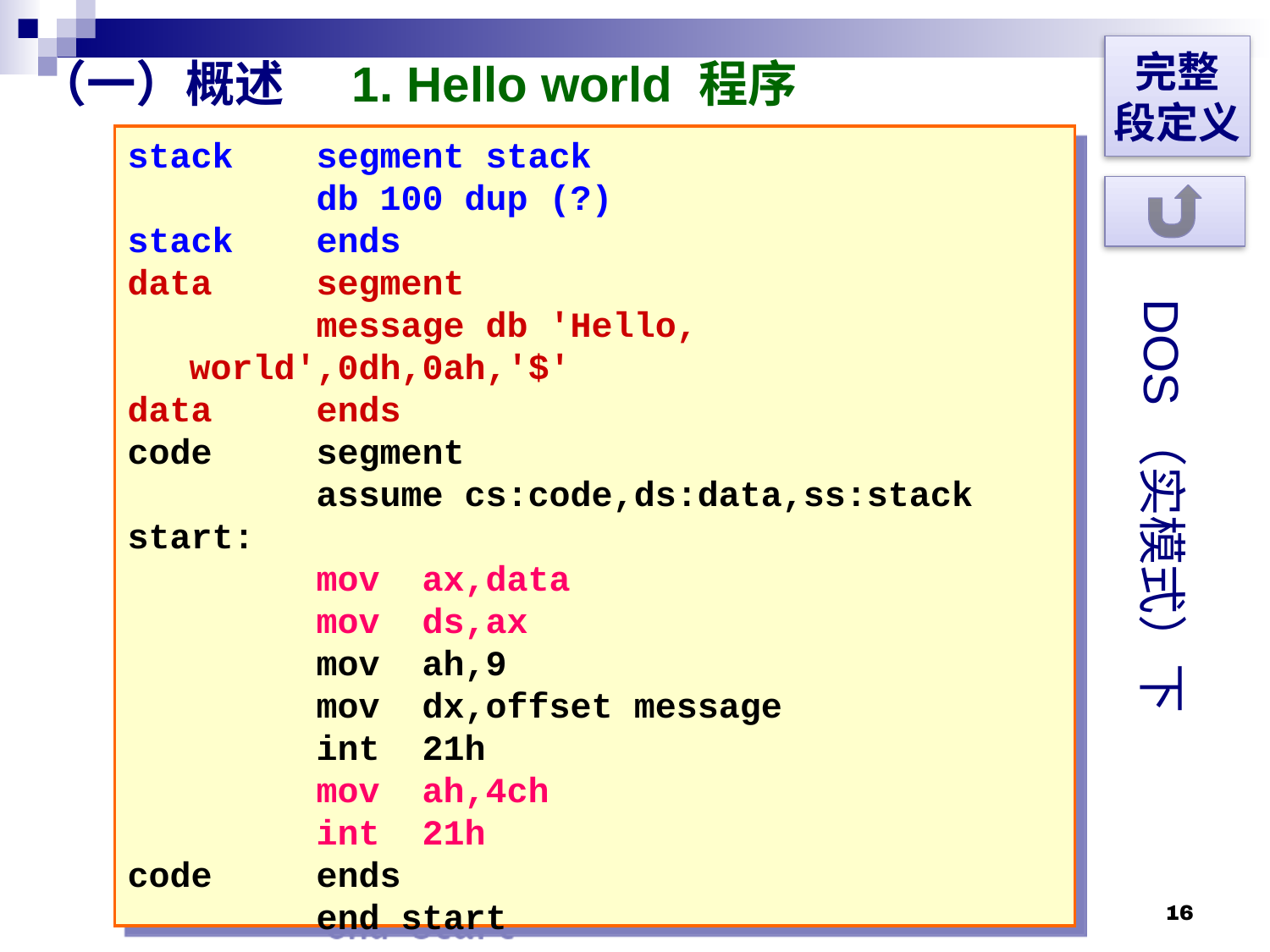

完整
段定义
# （一）概述     1. Hello world 程序
stack	segment stack
		db 100 dup (?)
stack	ends
data	segment
		message db 'Hello, world',0dh,0ah,'$'
data	ends
code	segment
		assume cs:code,ds:data,ss:stack
start:
		mov  ax,data
		mov  ds,ax
		mov  ah,9
		mov  dx,offset message
		int  21h
		mov  ah,4ch
		int  21h
code	ends
		end start

DOS（实模式）下
16